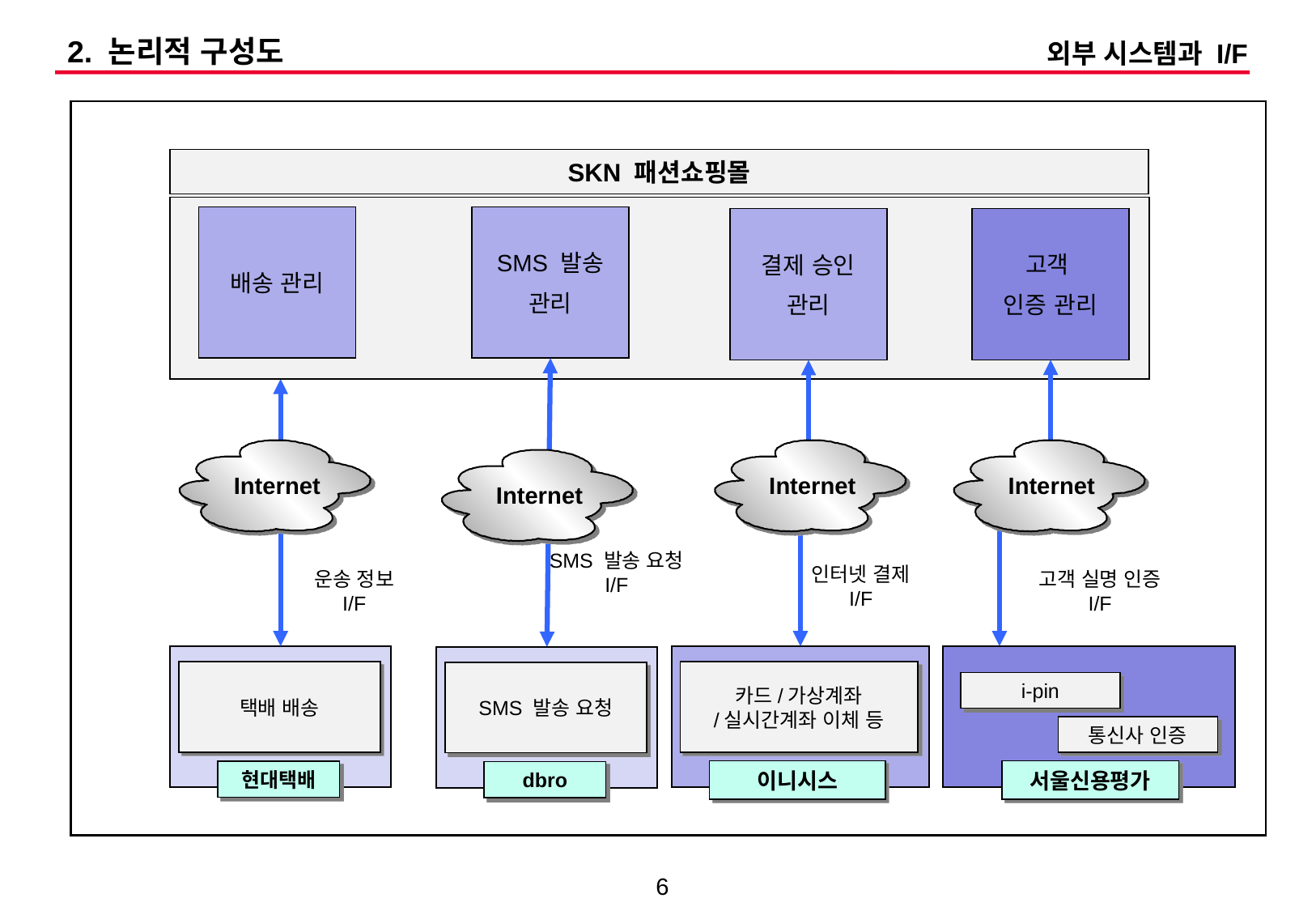

# 2. 논리적 구성도
외부 시스템과 I/F
|  |
| --- |
SKN 패션쇼핑몰

배송 관리
SMS 발송
관리
결제 승인
관리
고객
인증 관리

Internet

Internet

Internet

Internet
SMS 발송 요청
I/F
인터넷 결제
I/F
운송 정보
I/F
고객 실명 인증
I/F

택배 배송
카드/가상계좌
/실시간계좌 이체 등
SMS 발송 요청
i-pin
통신사 인증
현대택배
이니시스
서울신용평가
dbro